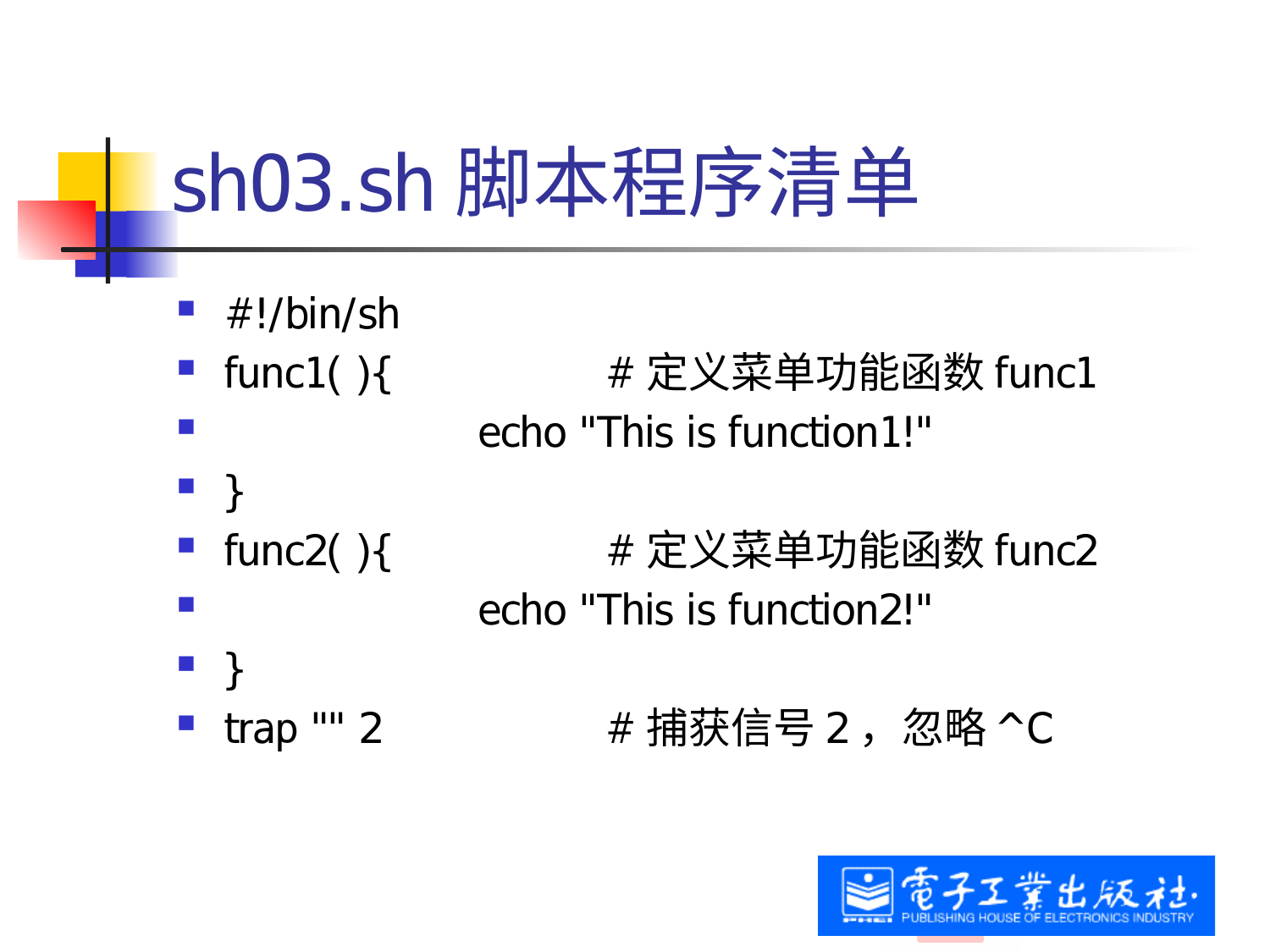

# sh03.sh脚本程序清单
#!/bin/sh
func1( ){ 		#定义菜单功能函数func1
		echo "This is function1!"
}
func2( ){ 		#定义菜单功能函数func2
		echo "This is function2!"
}
trap "" 2 		#捕获信号2，忽略^C